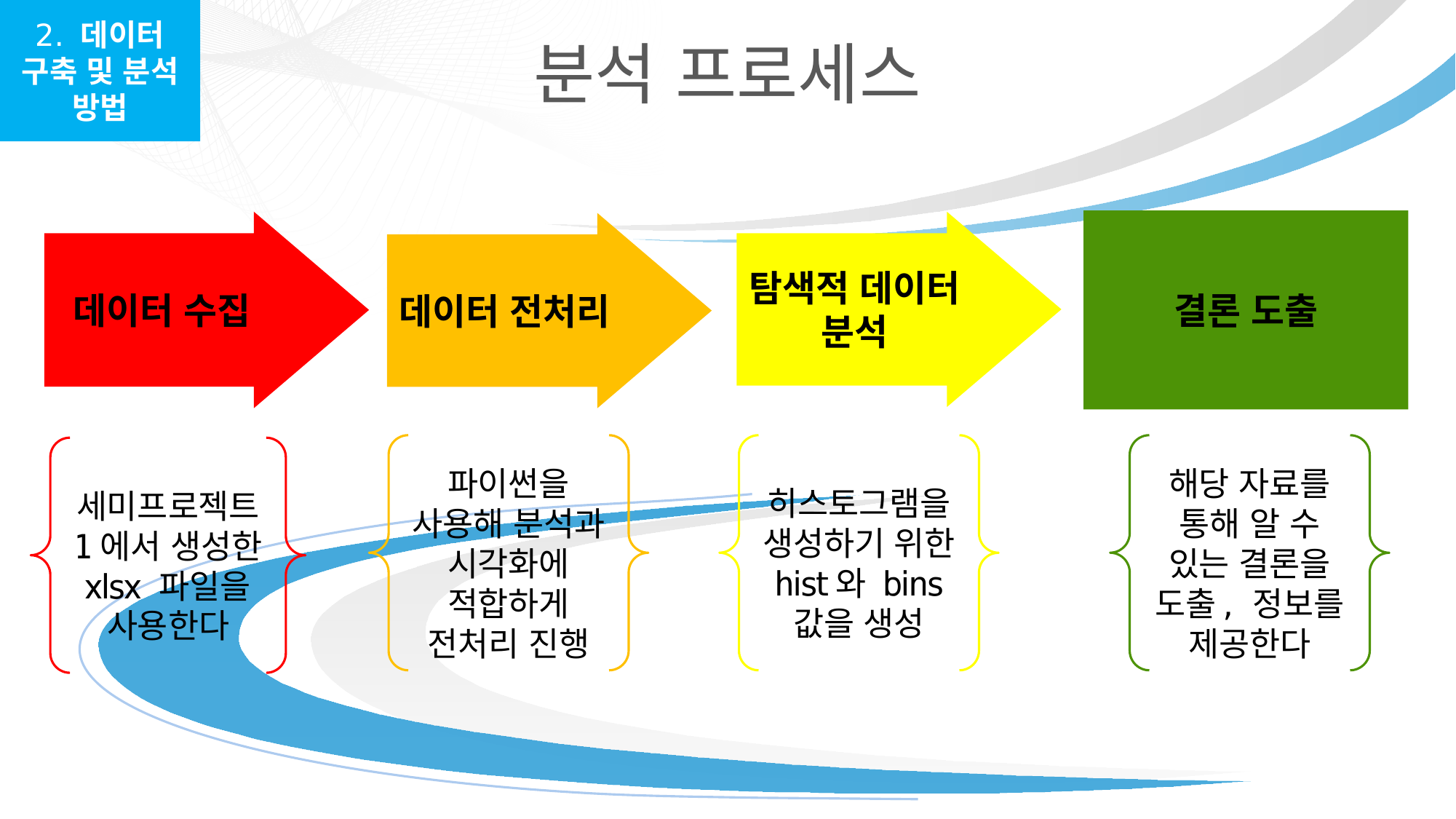

2. 데이터 구축 및 분석 방법
분석 프로세스
결론 도출
탐색적 데이터 분석
데이터 수집
데이터 전처리
해당 자료를 통해 알 수 있는 결론을 도출, 정보를 제공한다
히스토그램을 생성하기 위한 hist와 bins 값을 생성
파이썬을 사용해 분석과 시각화에 적합하게 전처리 진행
세미프로젝트 1에서 생성한 xlsx 파일을 사용한다